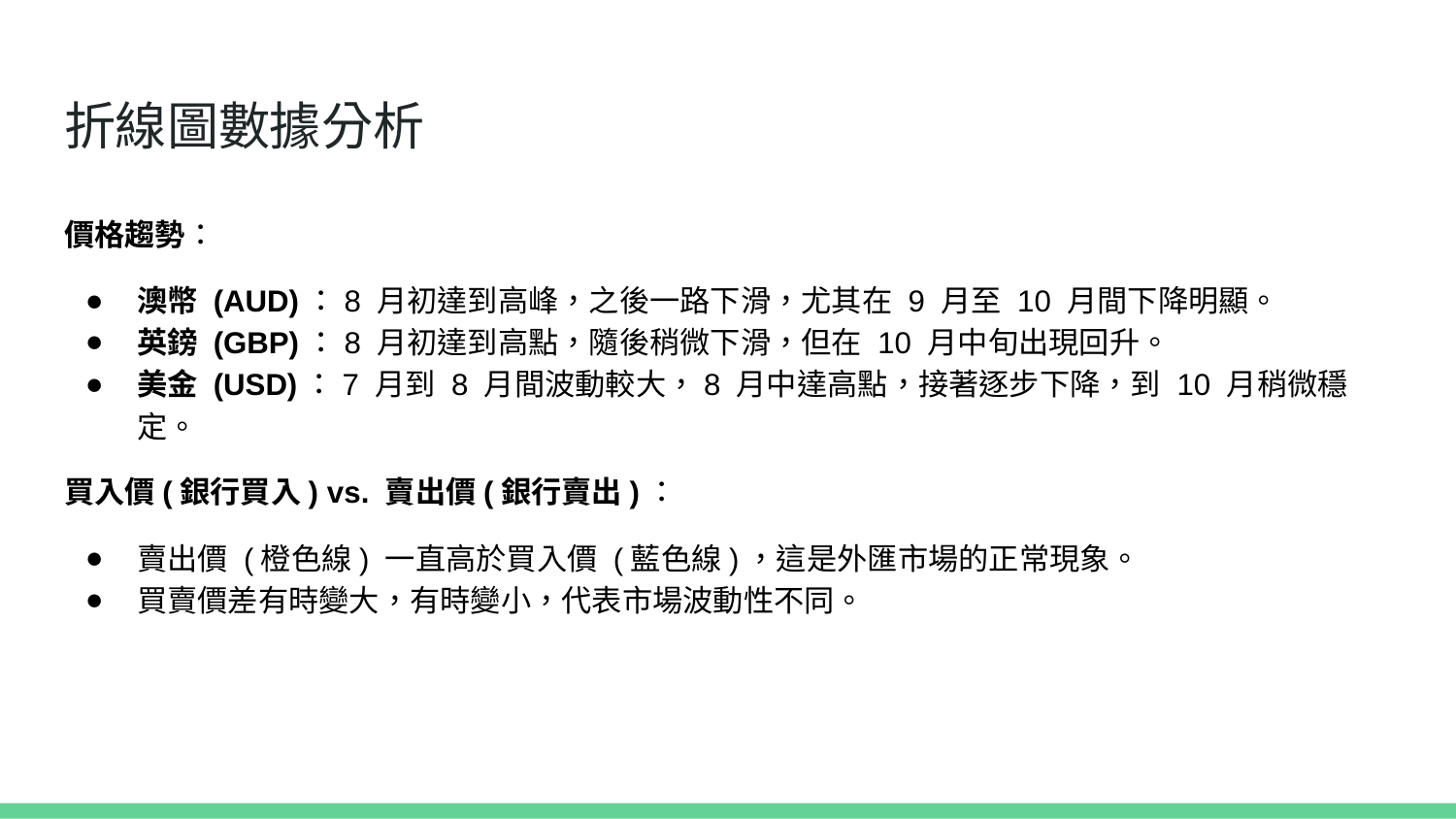

# 折線圖數據分析
價格趨勢：
澳幣 (AUD)：8 月初達到高峰，之後一路下滑，尤其在 9 月至 10 月間下降明顯。
英鎊 (GBP)：8 月初達到高點，隨後稍微下滑，但在 10 月中旬出現回升。
美金 (USD)：7 月到 8 月間波動較大，8 月中達高點，接著逐步下降，到 10 月稍微穩定。
買入價(銀行買入) vs. 賣出價(銀行賣出)：
賣出價 (橙色線) 一直高於買入價 (藍色線)，這是外匯市場的正常現象。
買賣價差有時變大，有時變小，代表市場波動性不同。